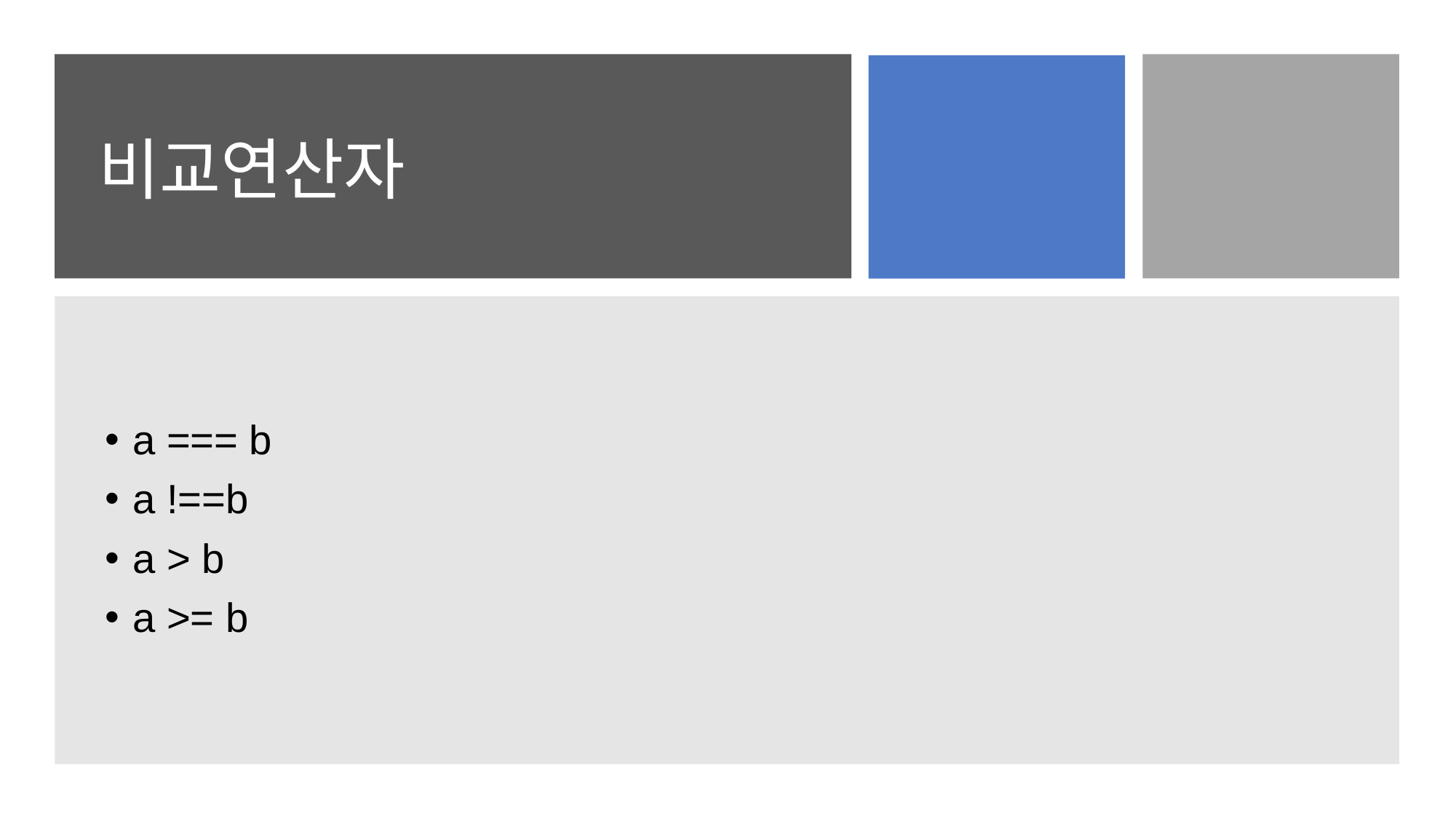

# 비교연산자

a === b
a !==b
a > b
a >= b